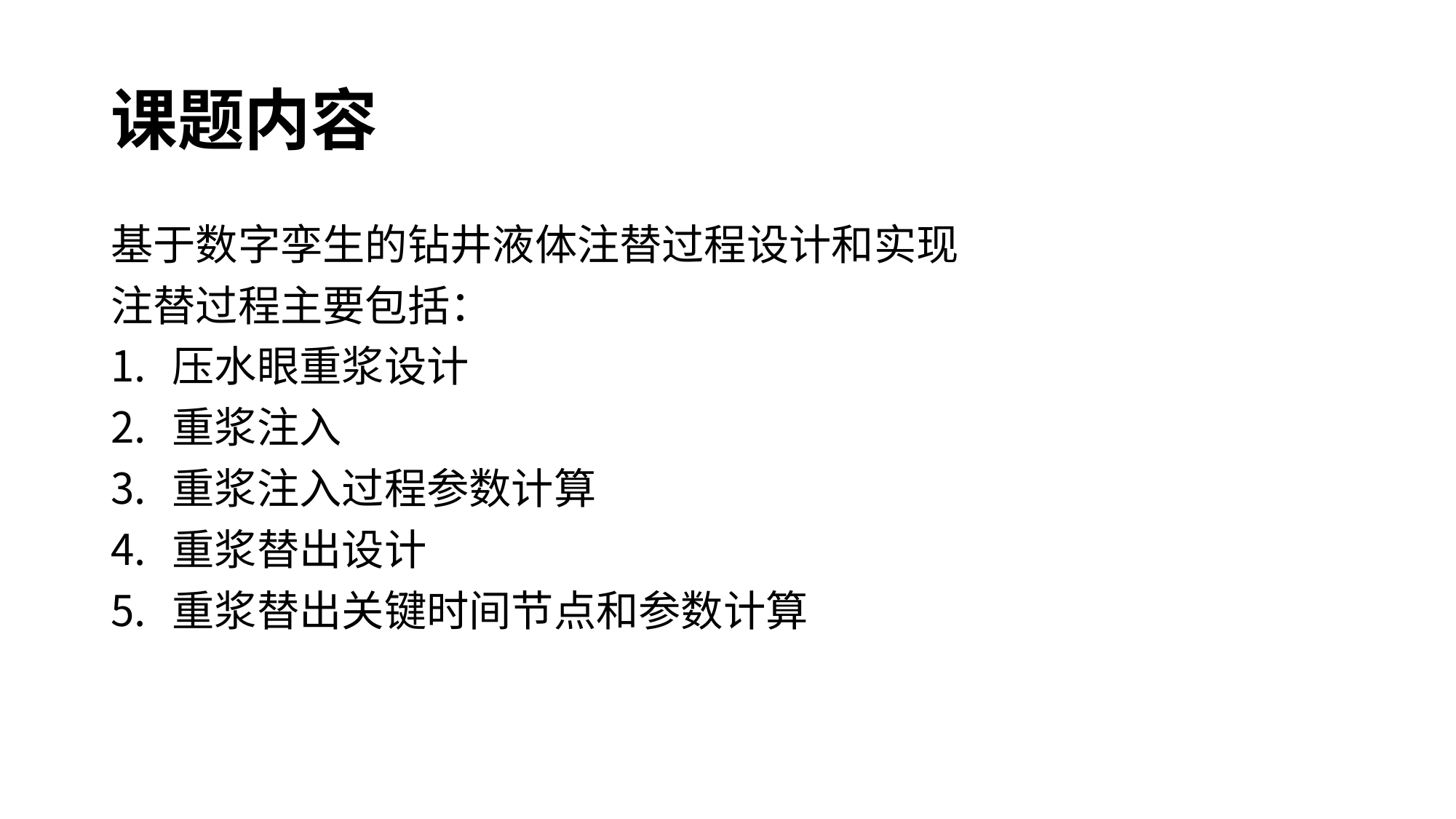

# 课题内容
基于数字孪生的钻井液体注替过程设计和实现
注替过程主要包括：
压水眼重浆设计
重浆注入
重浆注入过程参数计算
重浆替出设计
重浆替出关键时间节点和参数计算

5